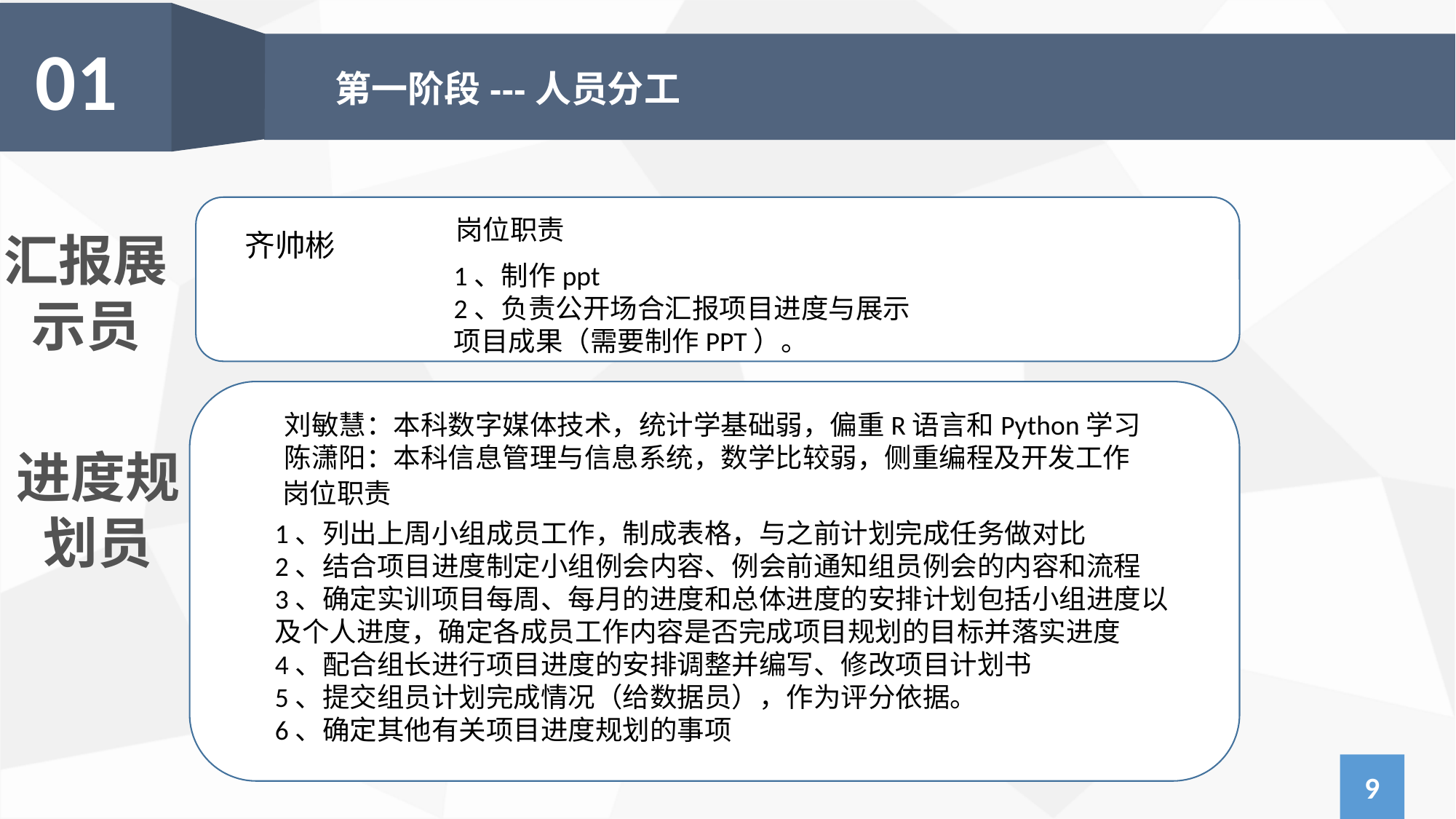

01

第一阶段---人员分工

岗位职责
汇报展示员
齐帅彬

1、制作ppt
2、负责公开场合汇报项目进度与展示项目成果（需要制作PPT）。

刘敏慧：本科数字媒体技术，统计学基础弱，偏重R语言和Python学习
陈潇阳：本科信息管理与信息系统，数学比较弱，侧重编程及开发工作

进度规划员
岗位职责
1、列出上周小组成员工作，制成表格，与之前计划完成任务做对比
2、结合项目进度制定小组例会内容、例会前通知组员例会的内容和流程
3、确定实训项目每周、每月的进度和总体进度的安排计划包括小组进度以及个人进度，确定各成员工作内容是否完成项目规划的目标并落实进度
4、配合组长进行项目进度的安排调整并编写、修改项目计划书
5、提交组员计划完成情况（给数据员），作为评分依据。
6、确定其他有关项目进度规划的事项

9